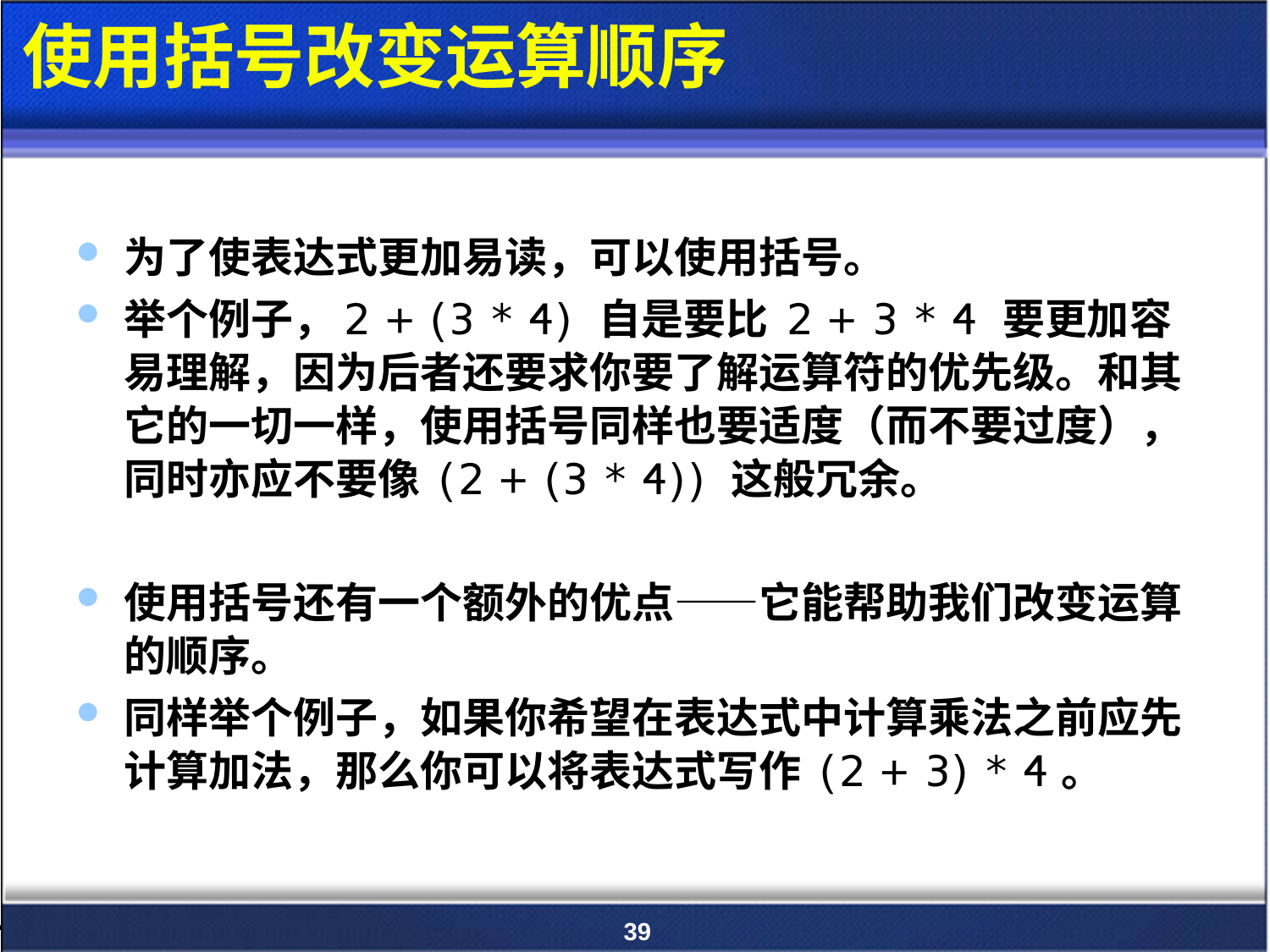

# 使用括号改变运算顺序
为了使表达式更加易读，可以使用括号。
举个例子，2 + (3 * 4) 自是要比 2 + 3 * 4 要更加容易理解，因为后者还要求你要了解运算符的优先级。和其它的一切一样，使用括号同样也要适度（而不要过度），同时亦应不要像 (2 + (3 * 4)) 这般冗余。

使用括号还有一个额外的优点——它能帮助我们改变运算的顺序。
同样举个例子，如果你希望在表达式中计算乘法之前应先计算加法，那么你可以将表达式写作 (2 + 3) * 4。
39